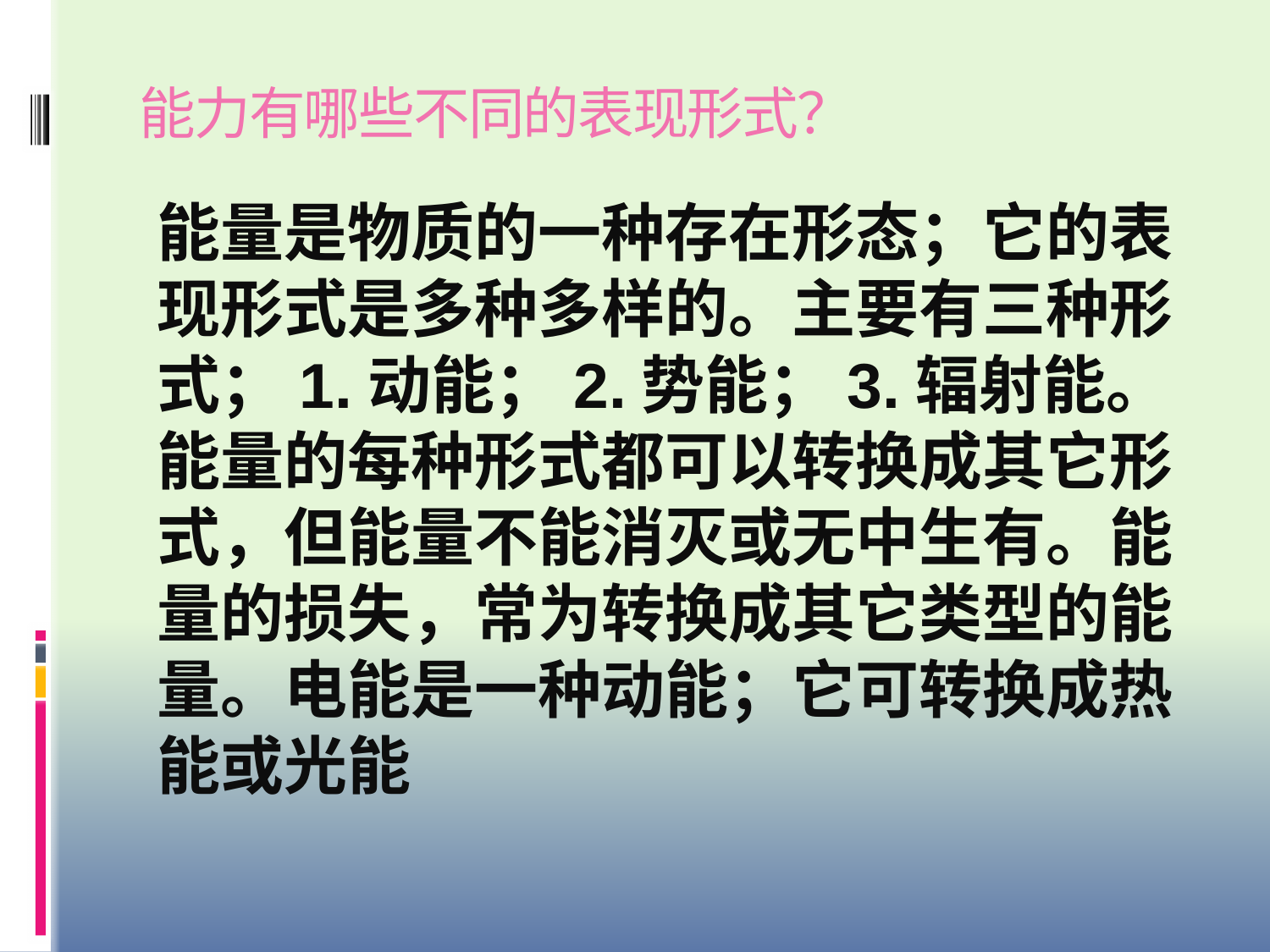

# 能力有哪些不同的表现形式？
能量是物质的一种存在形态；它的表现形式是多种多样的。主要有三种形式；1.动能；2.势能；3.辐射能。能量的每种形式都可以转换成其它形式，但能量不能消灭或无中生有。能量的损失，常为转换成其它类型的能量。电能是一种动能；它可转换成热能或光能